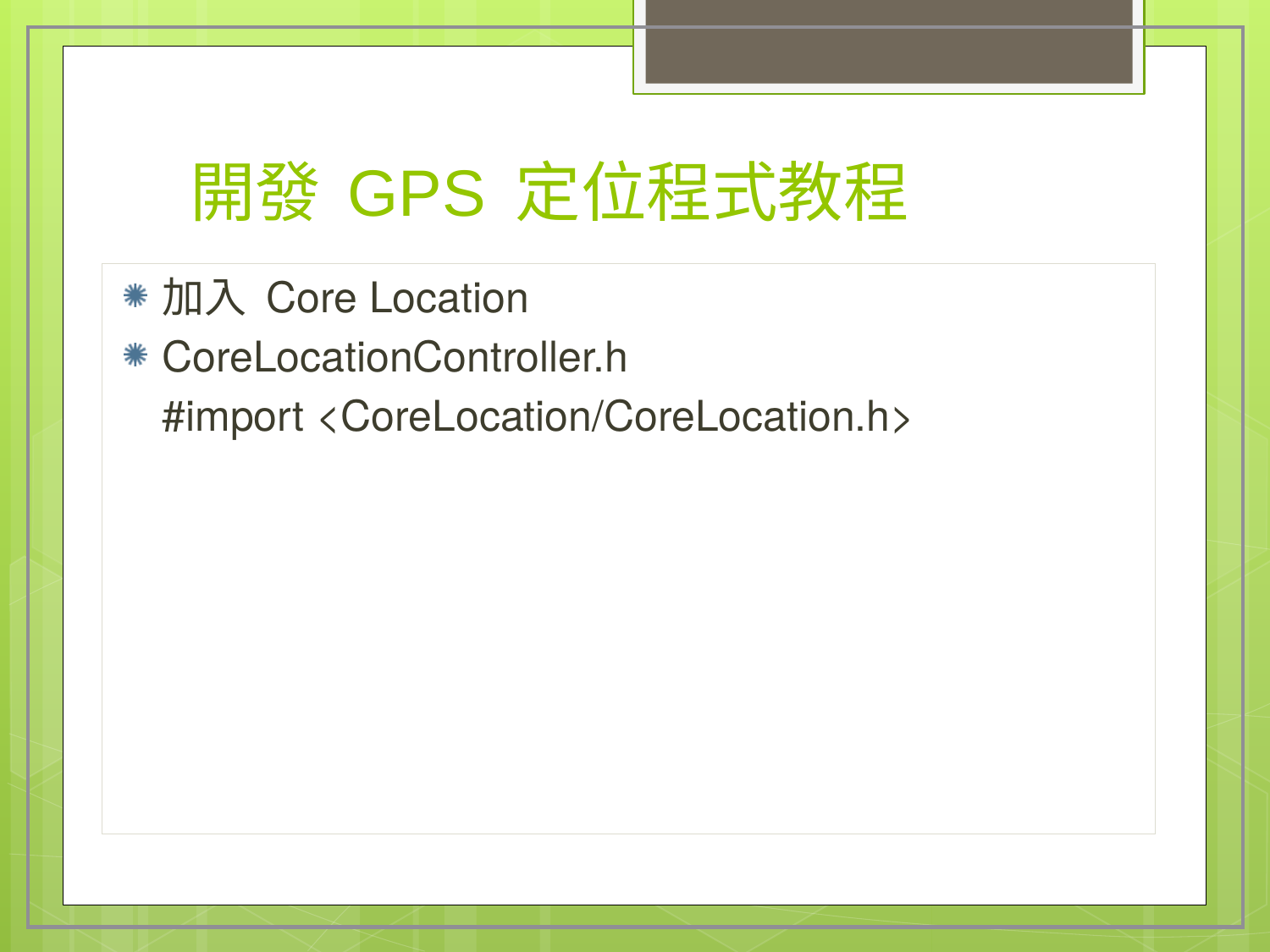

# 開發 GPS 定位程式教程
加入 Core Location
CoreLocationController.h
	#import <CoreLocation/CoreLocation.h>